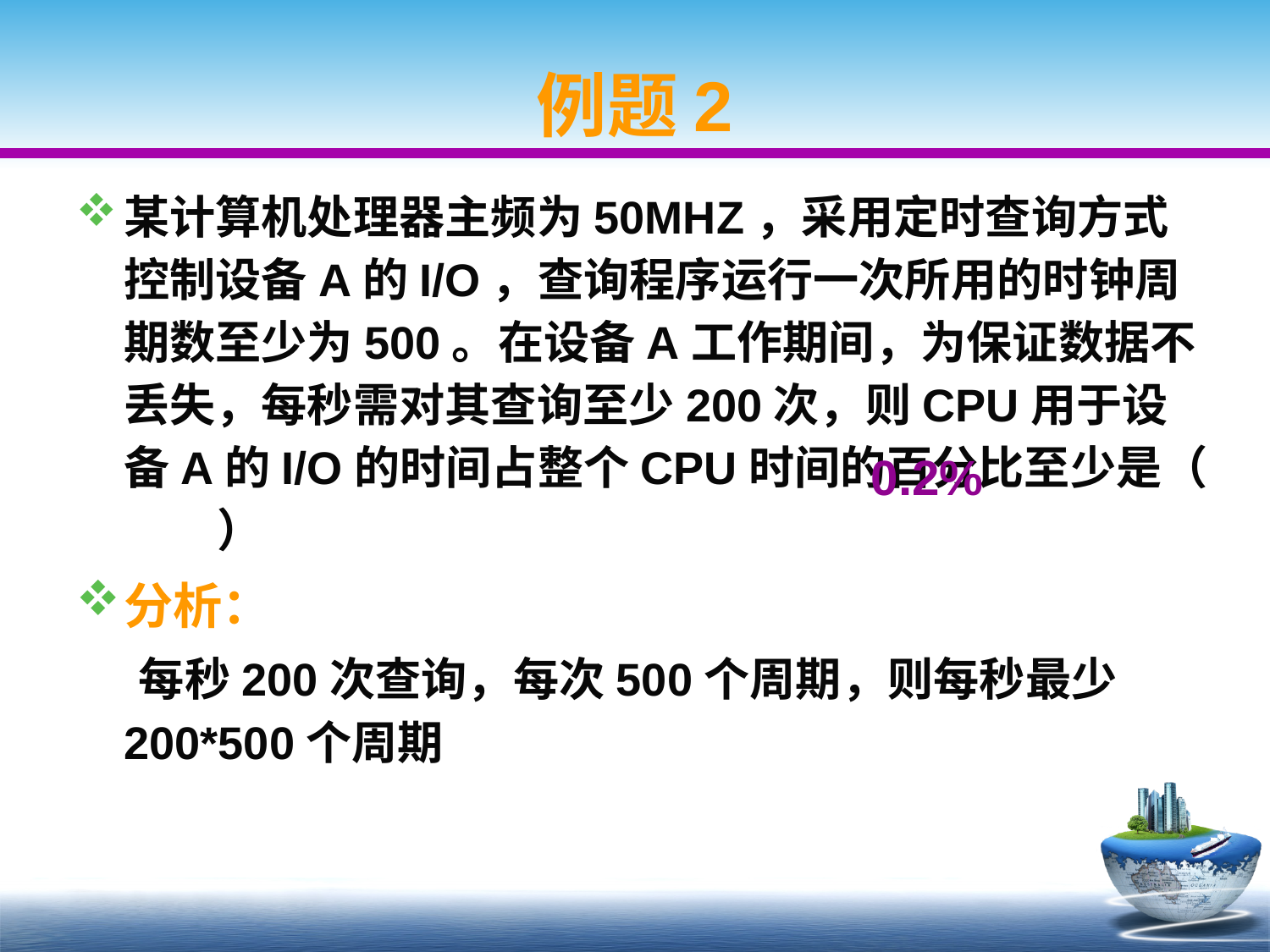

# 例题2

某计算机处理器主频为50MHZ，采用定时查询方式控制设备A的I/O，查询程序运行一次所用的时钟周期数至少为500。在设备A工作期间，为保证数据不丢失，每秒需对其查询至少200次，则CPU用于设备A的I/O的时间占整个CPU时间的百分比至少是（          ）
分析：
     每秒200次查询，每次500个周期，则每秒最少200*500个周期
0.2%
59